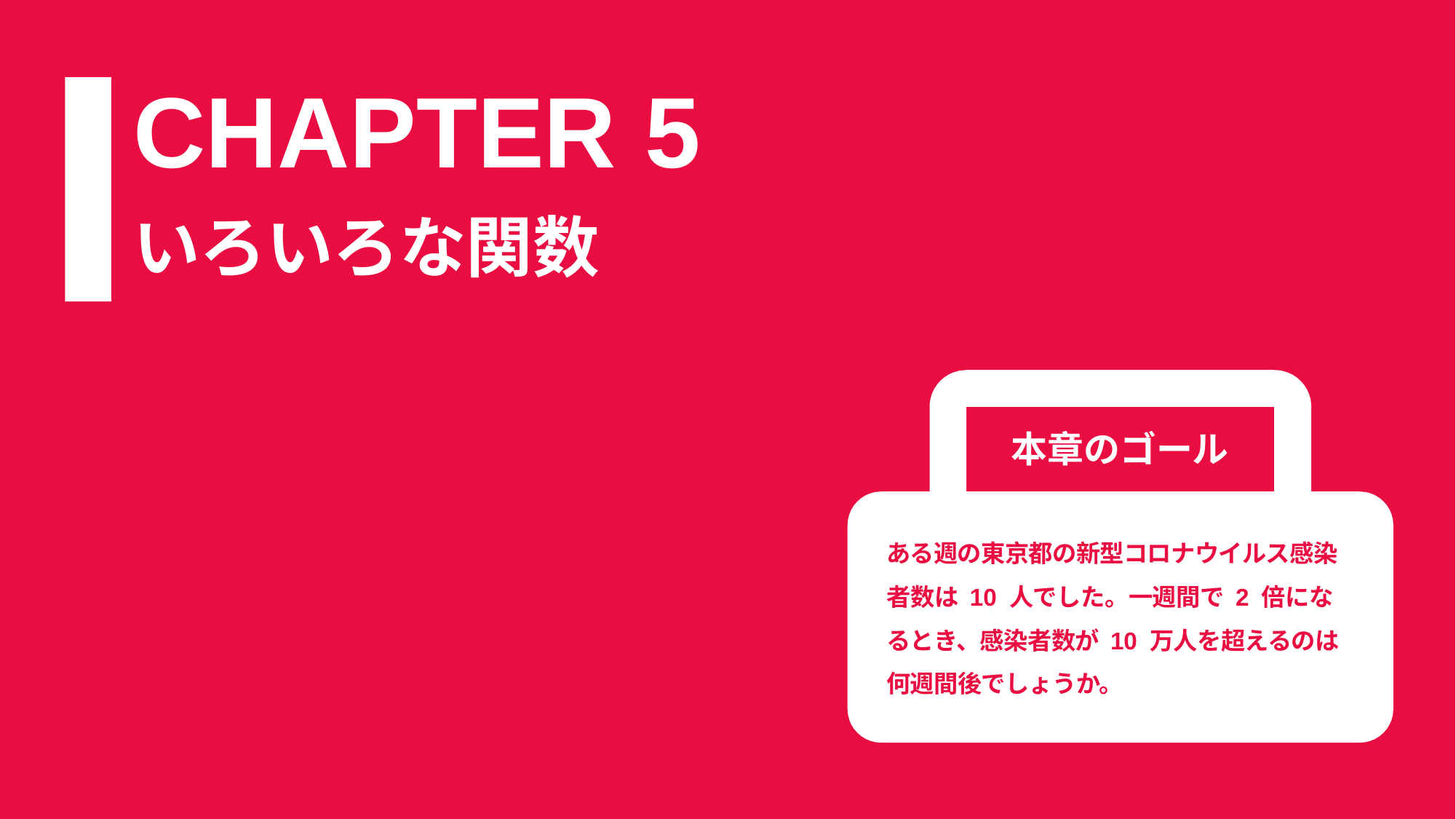

# CHAPTER 5
いろいろな関数

本章のゴール

ある週の東京都の新型コロナウイルス感染者数は 10 人でした。一週間で 2 倍にな
るとき、感染者数が 10 万人を超えるのは何週間後でしょうか。